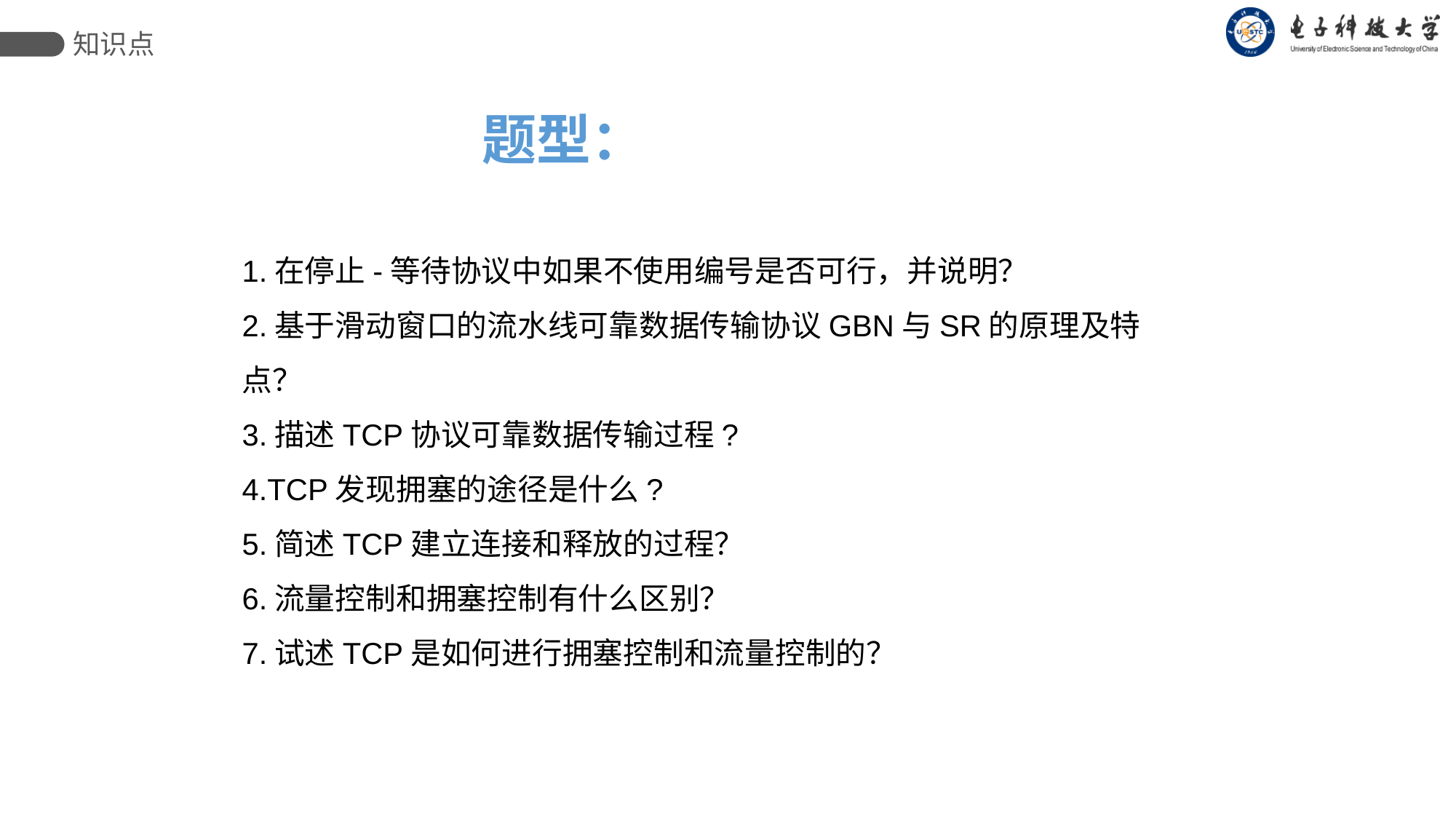

知识点

题型：
1.在停止-等待协议中如果不使用编号是否可行，并说明？
2.基于滑动窗口的流水线可靠数据传输协议GBN与SR的原理及特点？
3.描述TCP协议可靠数据传输过程?
4.TCP发现拥塞的途径是什么?
5.简述TCP建立连接和释放的过程？
6.流量控制和拥塞控制有什么区别？
7.试述TCP是如何进行拥塞控制和流量控制的？